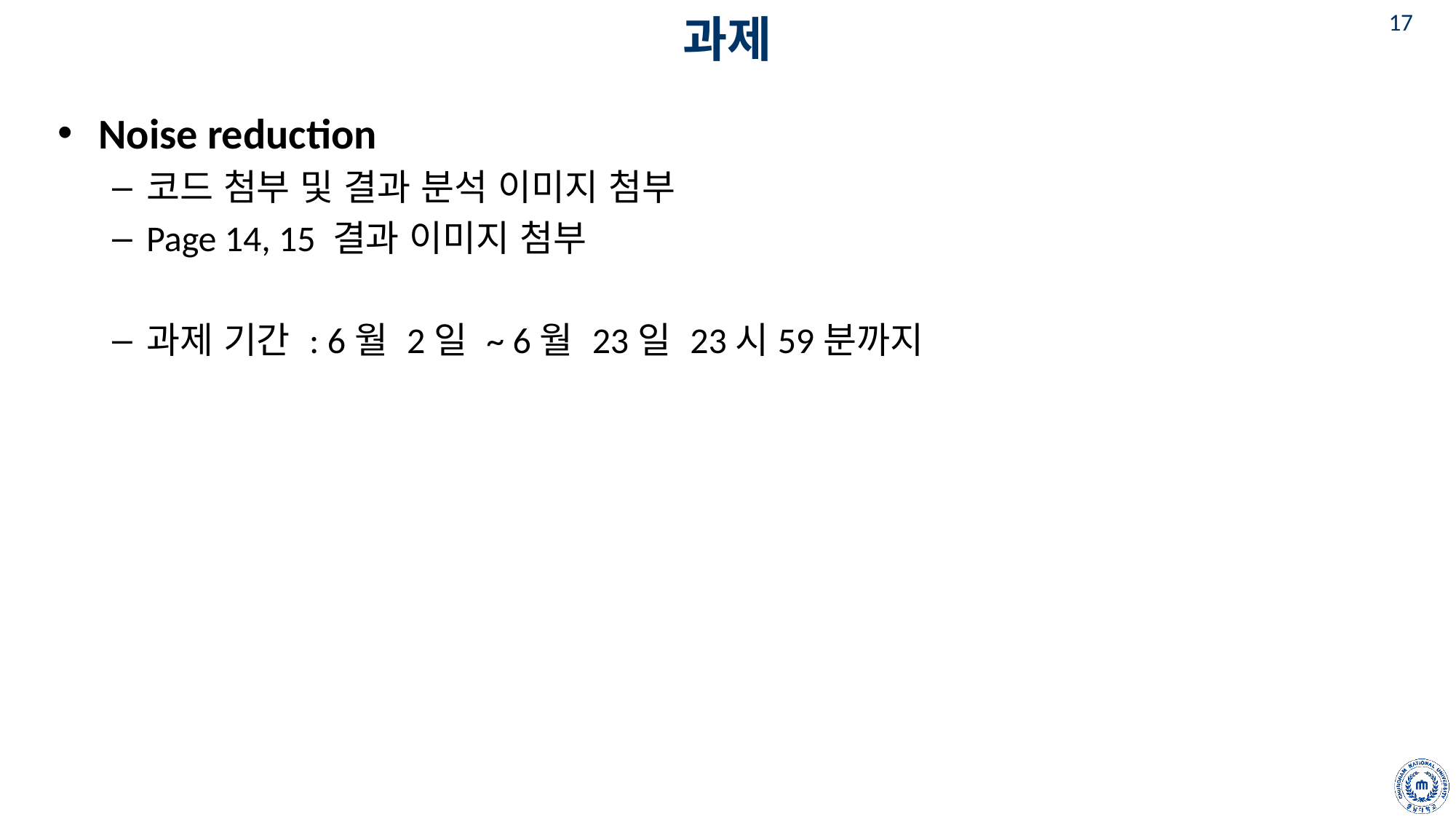

# 과제
Noise reduction
코드 첨부 및 결과 분석 이미지 첨부
Page 14, 15 결과 이미지 첨부

과제 기간 : 6월 2일 ~ 6월 23일 23시59분까지